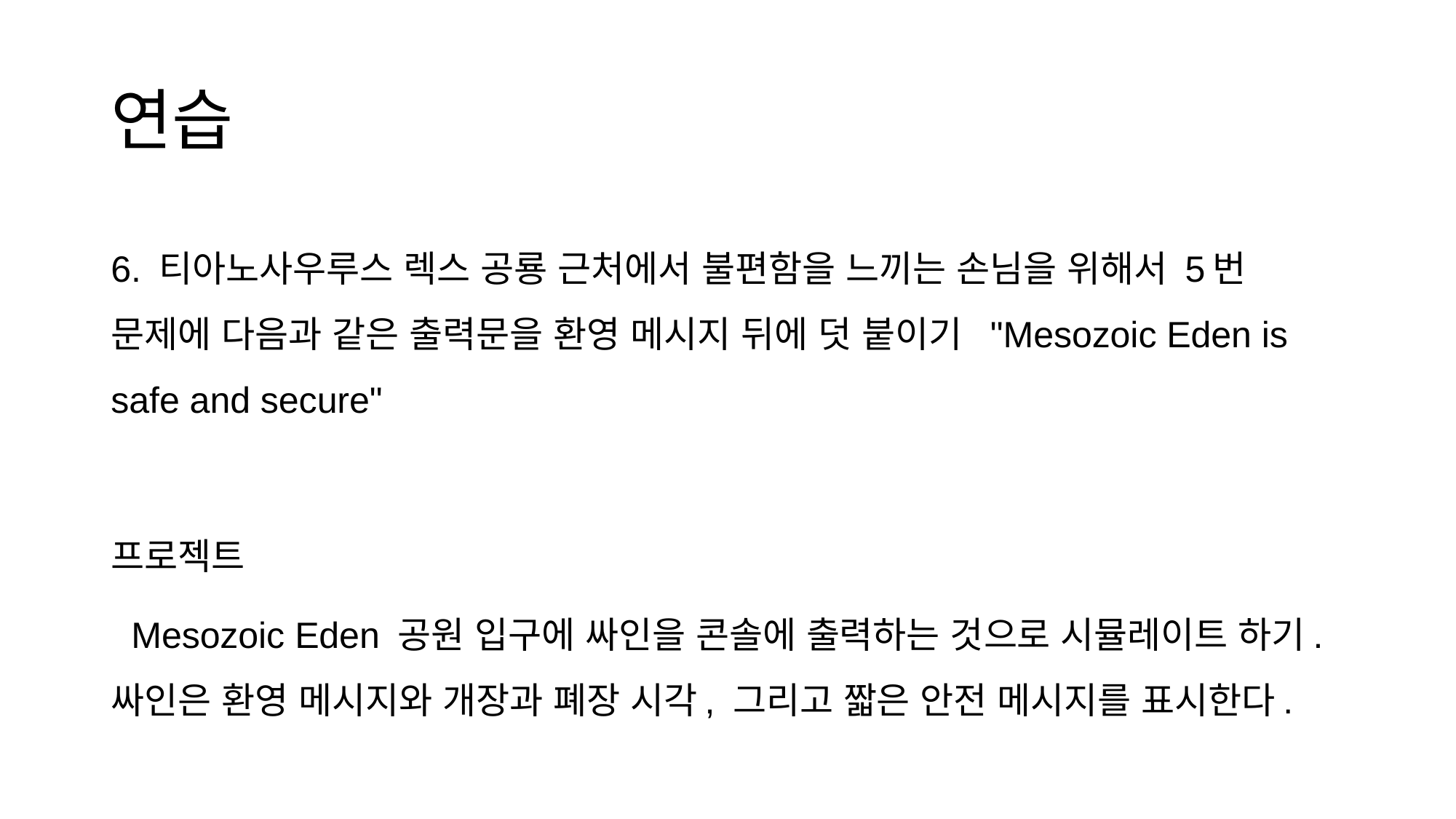

# 연습
6. 티아노사우루스 렉스 공룡 근처에서 불편함을 느끼는 손님을 위해서 5번 문제에 다음과 같은 출력문을 환영 메시지 뒤에 덧 붙이기  "Mesozoic Eden is safe and secure"

프로젝트
  Mesozoic Eden 공원 입구에 싸인을 콘솔에 출력하는 것으로 시뮬레이트 하기. 싸인은 환영 메시지와 개장과 폐장 시각, 그리고 짧은 안전 메시지를 표시한다.